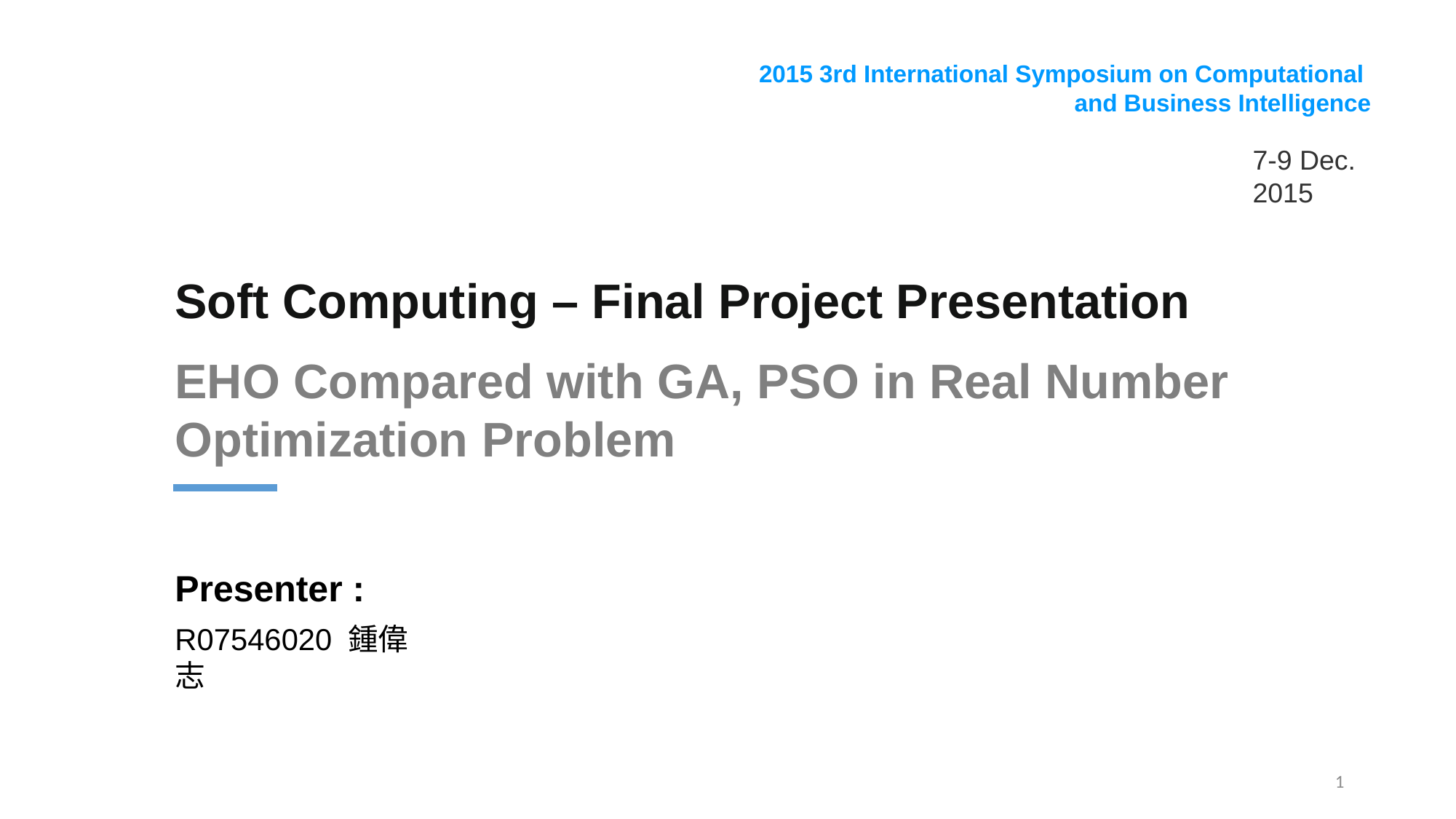

2015 3rd International Symposium on Computational
and Business Intelligence
7-9 Dec. 2015
Soft Computing – Final Project Presentation
EHO Compared with GA, PSO in Real Number Optimization Problem
Presenter :
R07546020 鍾偉志
1